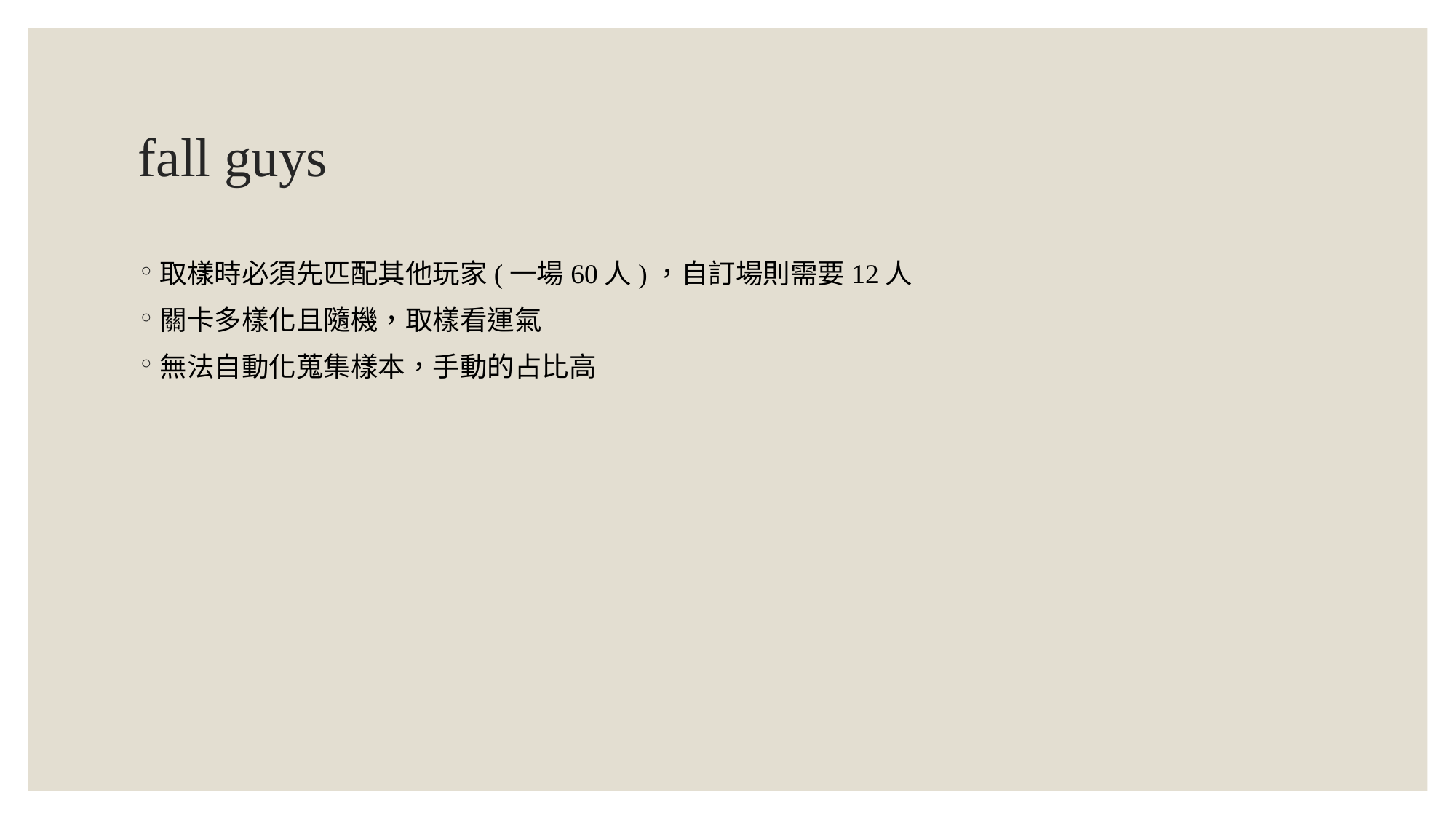

# fall guys
取樣時必須先匹配其他玩家(一場60人)，自訂場則需要12人
關卡多樣化且隨機，取樣看運氣
無法自動化蒐集樣本，手動的占比高